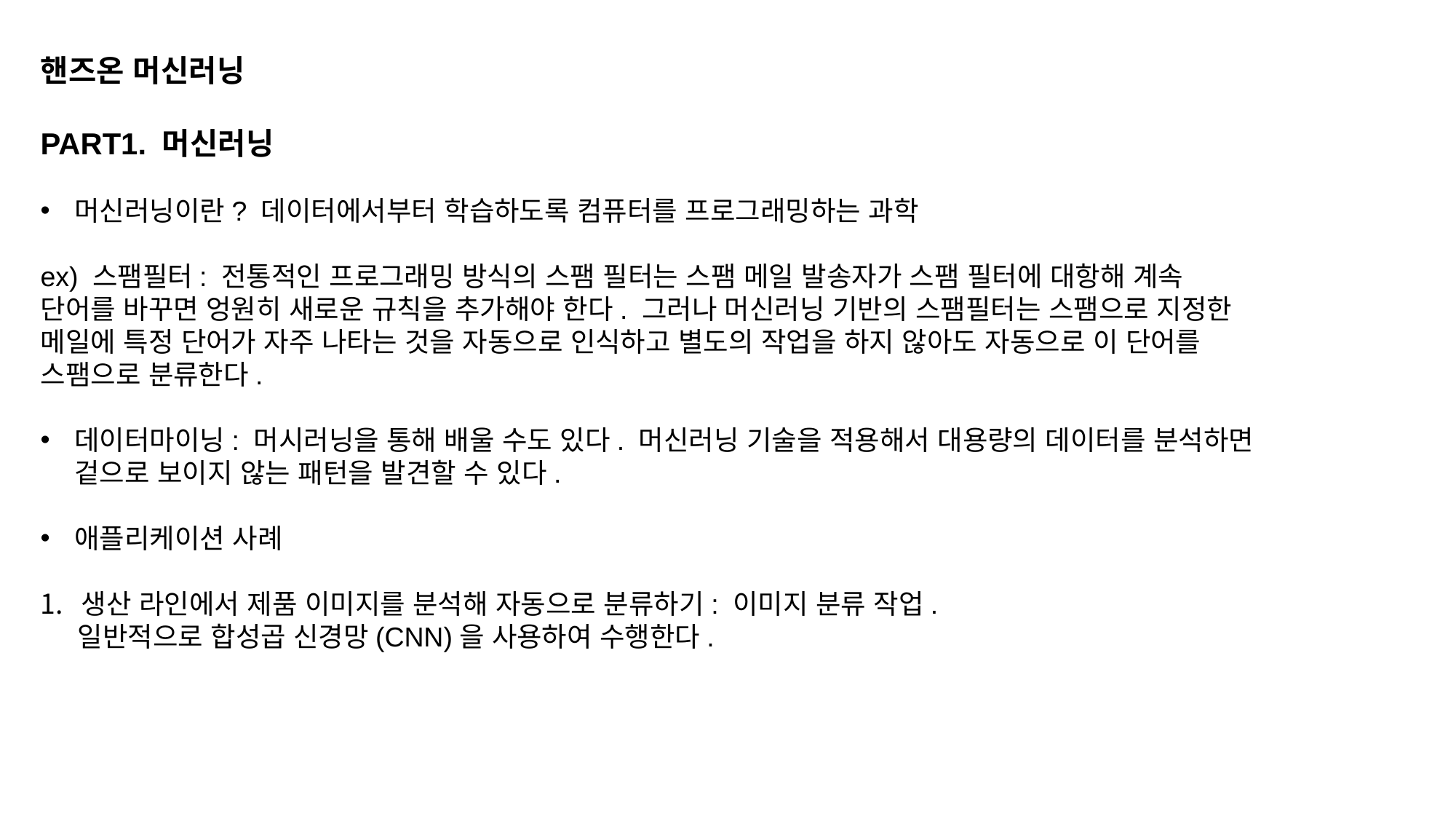

핸즈온 머신러닝

PART1. 머신러닝

머신러닝이란? 데이터에서부터 학습하도록 컴퓨터를 프로그래밍하는 과학

ex) 스팸필터: 전통적인 프로그래밍 방식의 스팸 필터는 스팸 메일 발송자가 스팸 필터에 대항해 계속 단어를 바꾸면 엉원히 새로운 규칙을 추가해야 한다. 그러나 머신러닝 기반의 스팸필터는 스팸으로 지정한 메일에 특정 단어가 자주 나타는 것을 자동으로 인식하고 별도의 작업을 하지 않아도 자동으로 이 단어를 스팸으로 분류한다.

데이터마이닝: 머시러닝을 통해 배울 수도 있다. 머신러닝 기술을 적용해서 대용량의 데이터를 분석하면 겉으로 보이지 않는 패턴을 발견할 수 있다.

애플리케이션 사례

생산 라인에서 제품 이미지를 분석해 자동으로 분류하기: 이미지 분류 작업.
    일반적으로 합성곱 신경망(CNN)을 사용하여 수행한다.